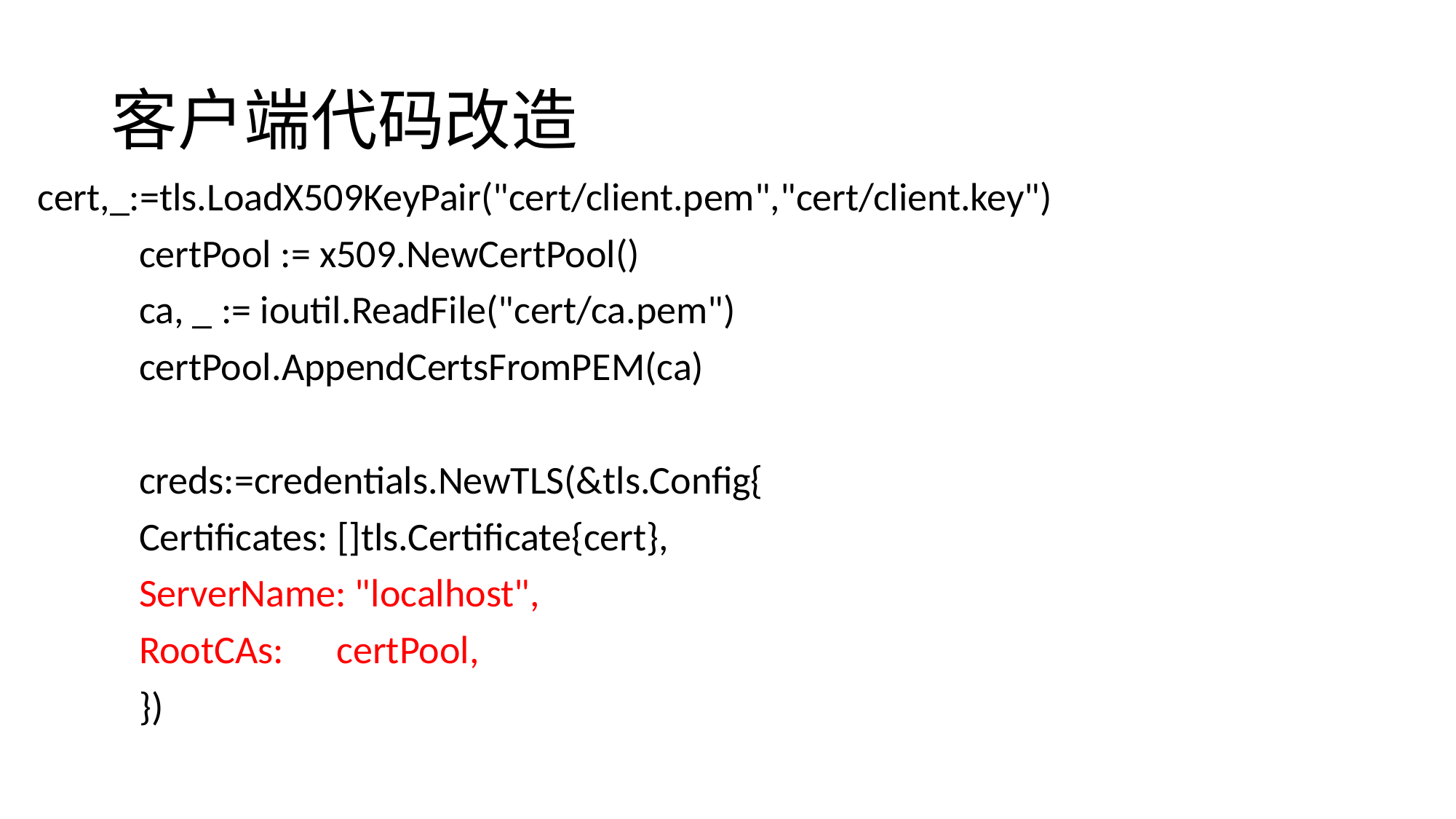

# 客户端代码改造
cert,_:=tls.LoadX509KeyPair("cert/client.pem","cert/client.key")
	certPool := x509.NewCertPool()
	ca, _ := ioutil.ReadFile("cert/ca.pem")
	certPool.AppendCertsFromPEM(ca)

	creds:=credentials.NewTLS(&tls.Config{
		Certificates: []tls.Certificate{cert},
		ServerName: "localhost",
		RootCAs:      certPool,
	})